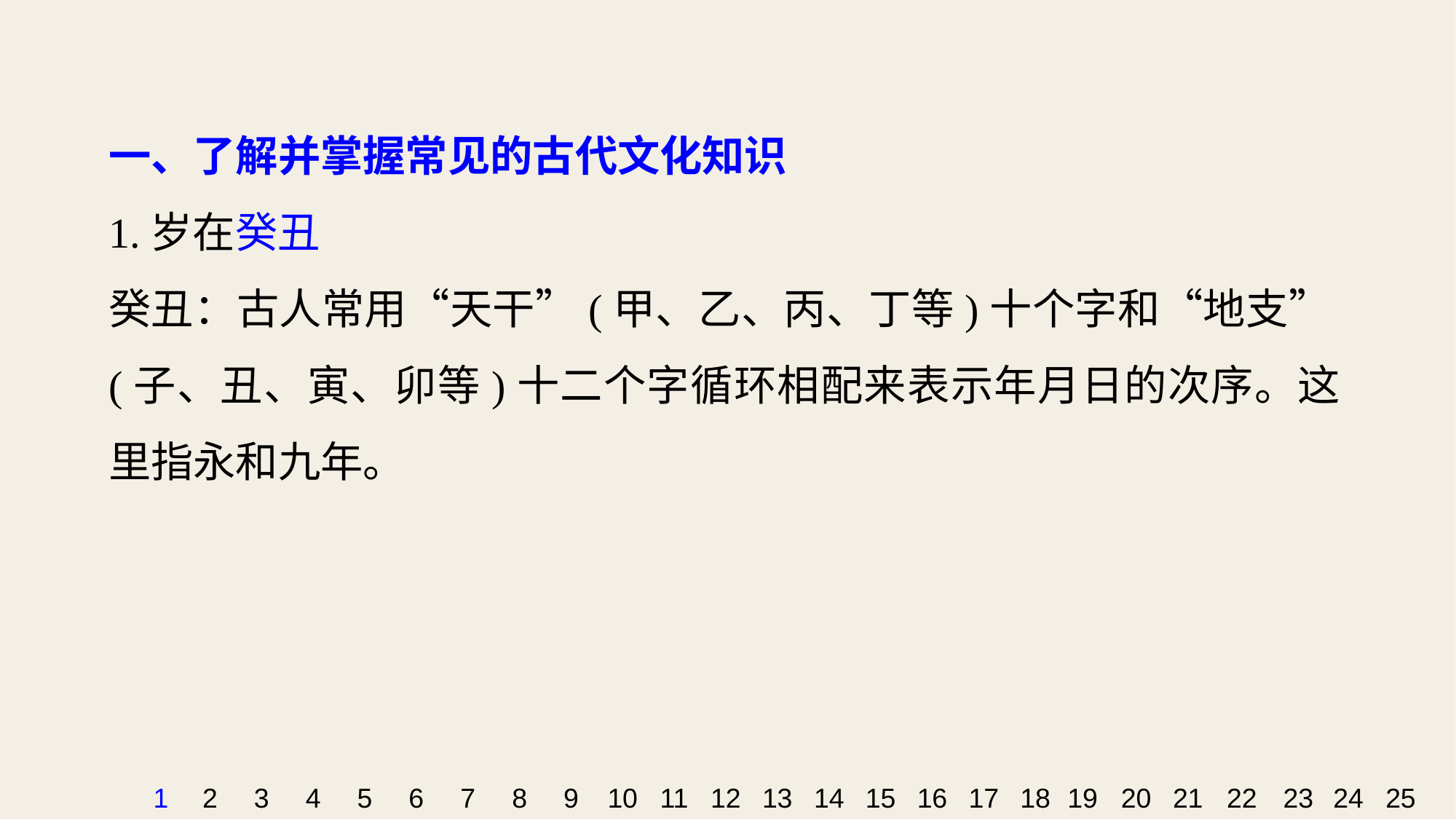

一、了解并掌握常见的古代文化知识
1.岁在癸丑
癸丑：古人常用“天干”(甲、乙、丙、丁等)十个字和“地支”(子、丑、寅、卯等)十二个字循环相配来表示年月日的次序。这里指永和九年。
1
2
3
4
5
6
7
8
9
10
11
12
13
14
15
16
17
18
19
20
21
22
23
24
25